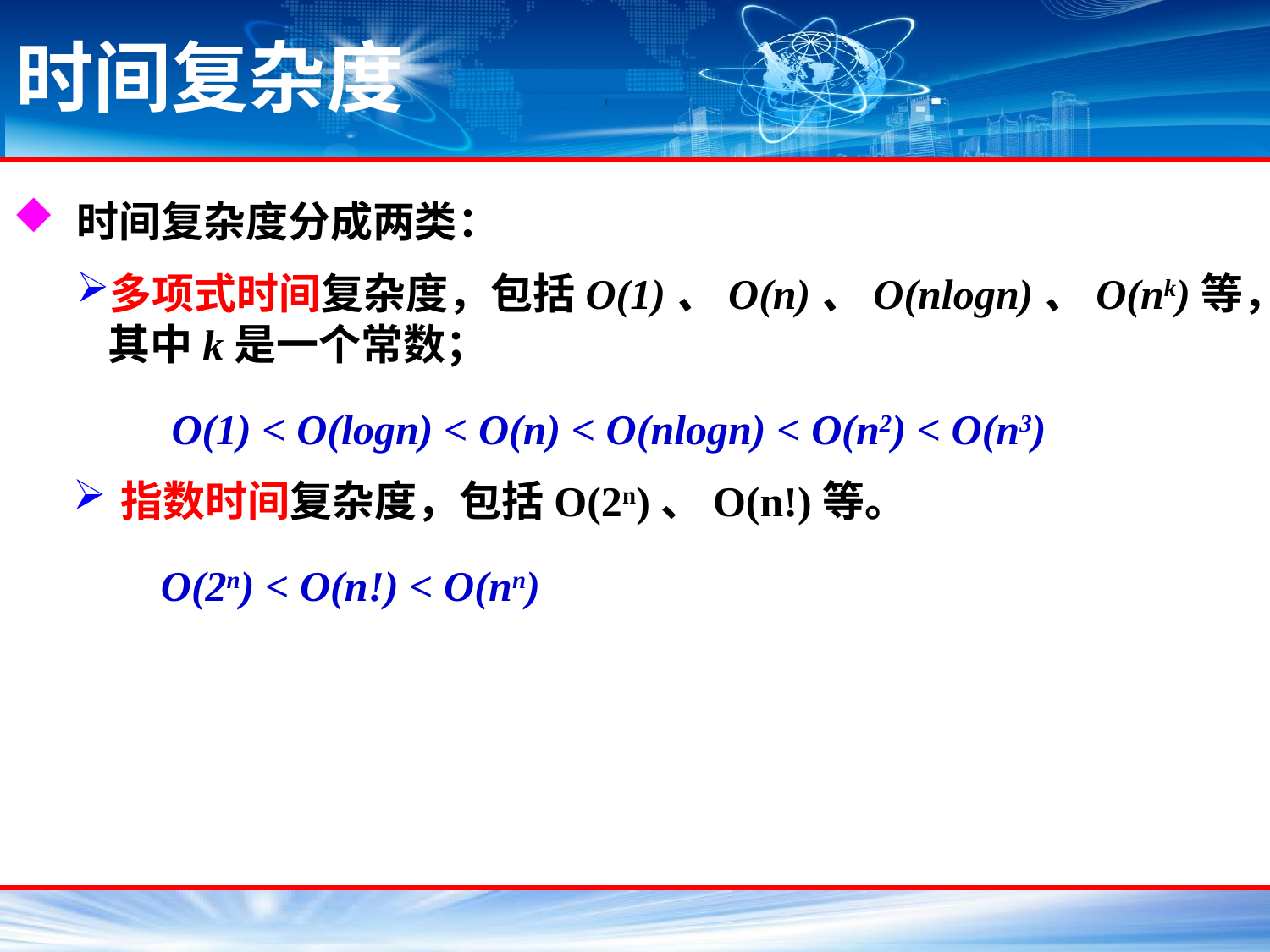

# 时间复杂度
时间复杂度分成两类：
多项式时间复杂度，包括O(1)、O(n)、O(nlogn)、O(nk)等，其中k是一个常数；
               O(1) < O(logn) < O(n) < O(nlogn) < O(n2) < O(n3)
指数时间复杂度，包括O(2n)、O(n!)等。
              O(2n) < O(n!) < O(nn)